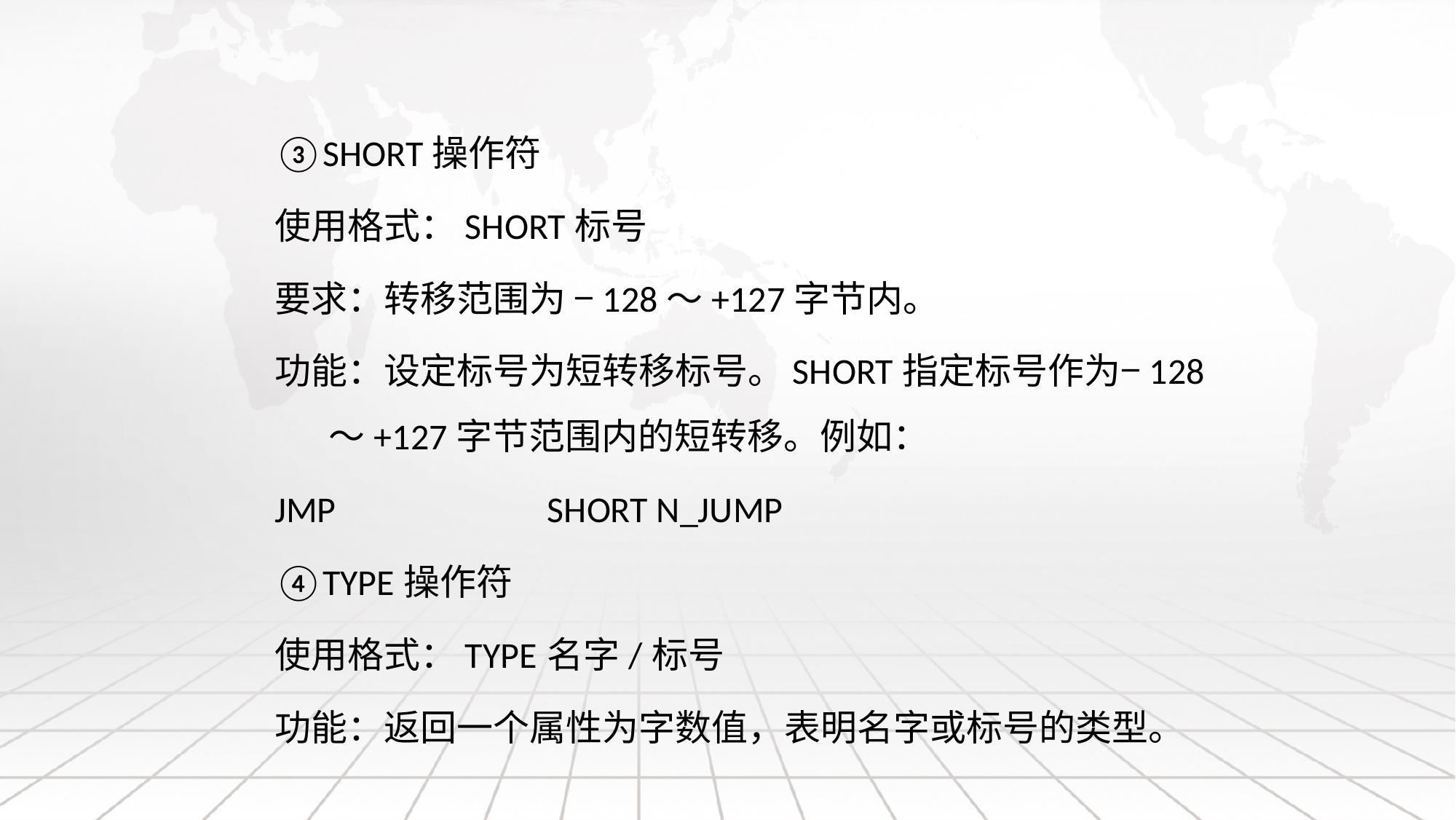

③SHORT操作符
使用格式：SHORT标号
要求：转移范围为 −128～+127字节内。
功能：设定标号为短转移标号。SHORT指定标号作为−128～+127字节范围内的短转移。例如：
jmp		short	n_jump
④TYPE操作符
使用格式：TYPE	名字/标号
功能：返回一个属性为字数值，表明名字或标号的类型。